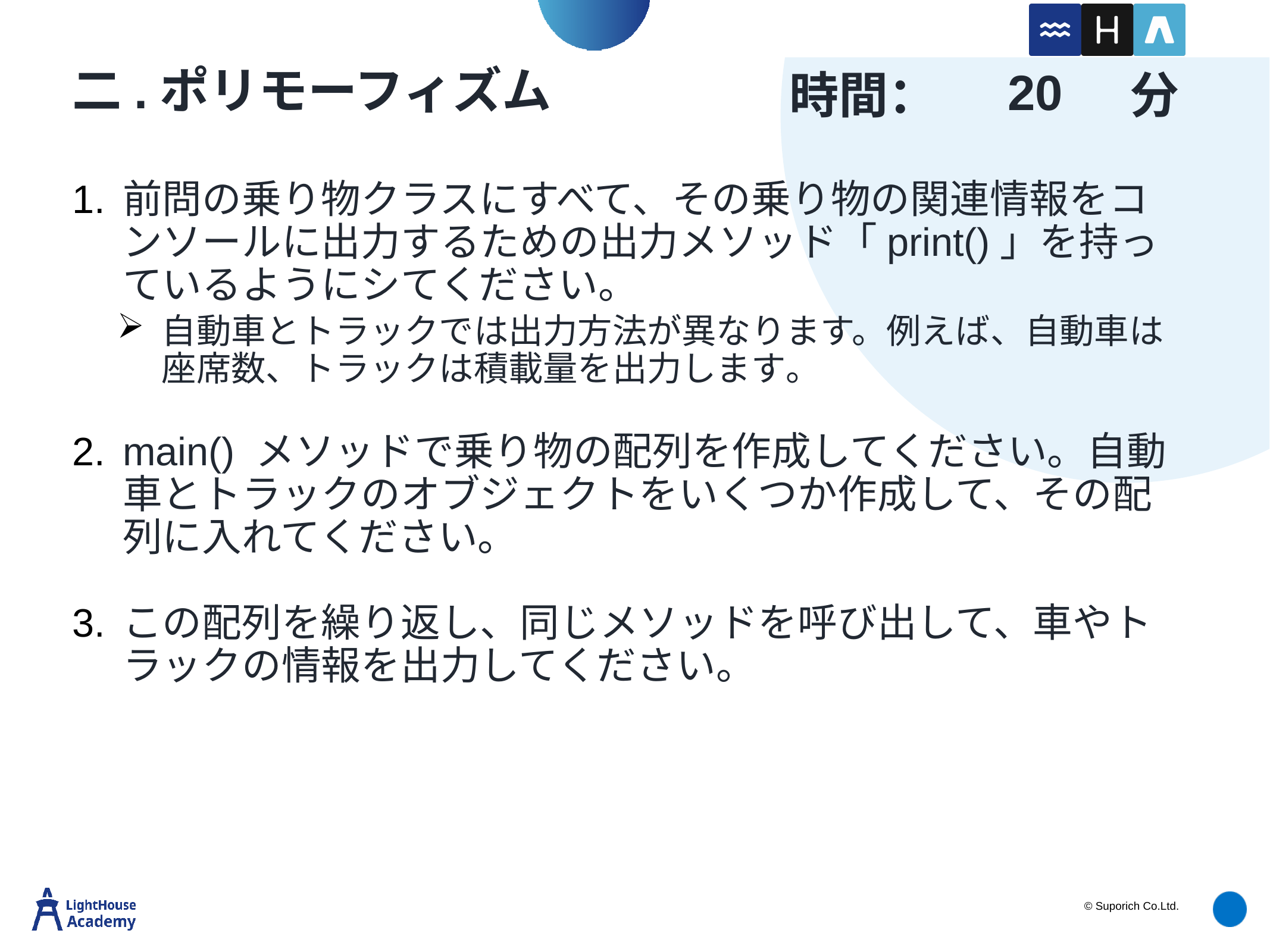

20
# 二.ポリモーフィズム
前問の乗り物クラスにすべて、その乗り物の関連情報をコンソールに出力するための出力メソッド「print()」を持っているようにシてください。
自動車とトラックでは出力方法が異なります。例えば、自動車は座席数、トラックは積載量を出力します。

main() メソッドで乗り物の配列を作成してください。自動車とトラックのオブジェクトをいくつか作成して、その配列に入れてください。

この配列を繰り返し、同じメソッドを呼び出して、車やトラックの情報を出力してください。